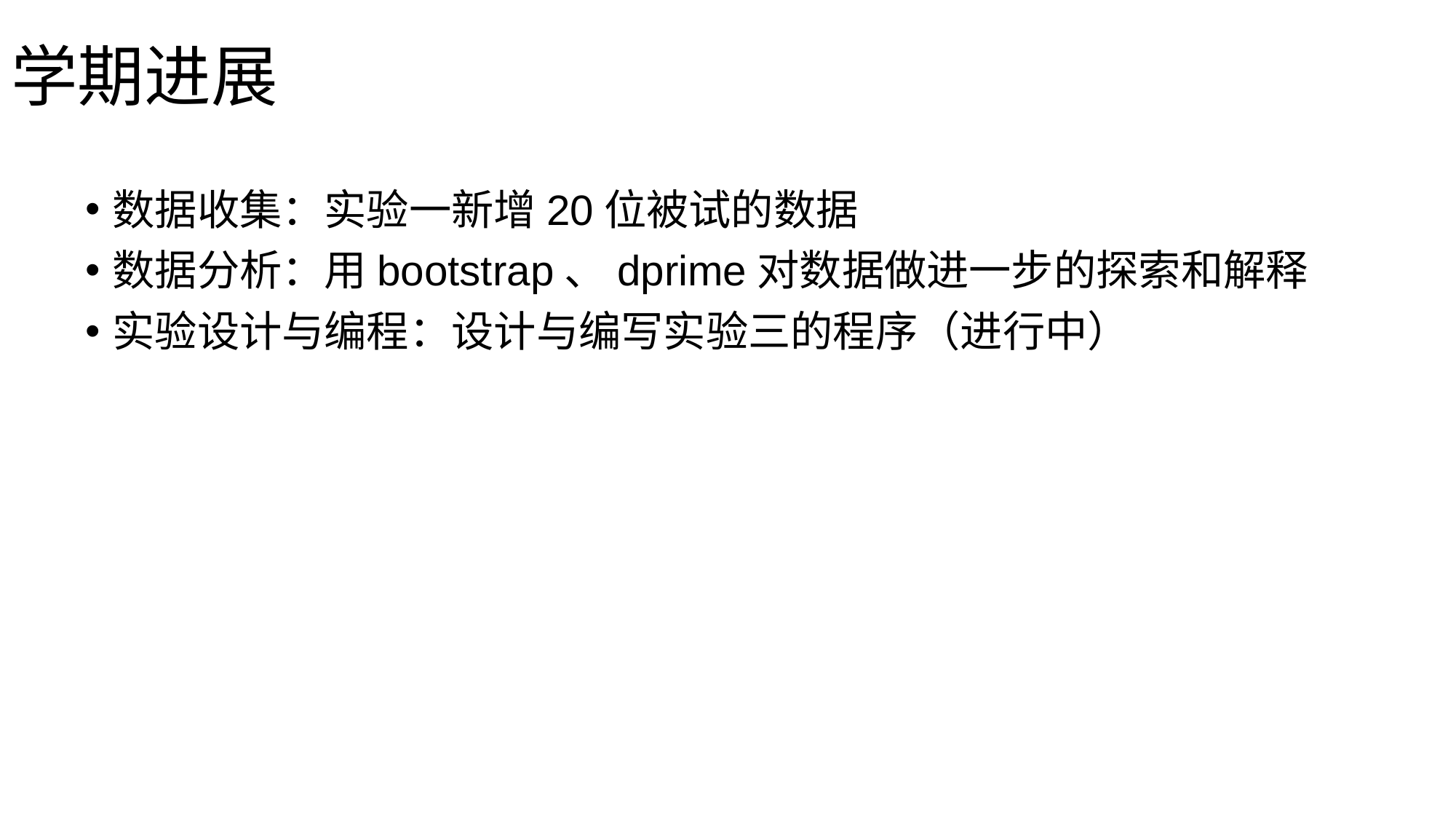

# 学期进展
数据收集：实验一新增20位被试的数据
数据分析：用bootstrap、dprime对数据做进一步的探索和解释
实验设计与编程：设计与编写实验三的程序（进行中）